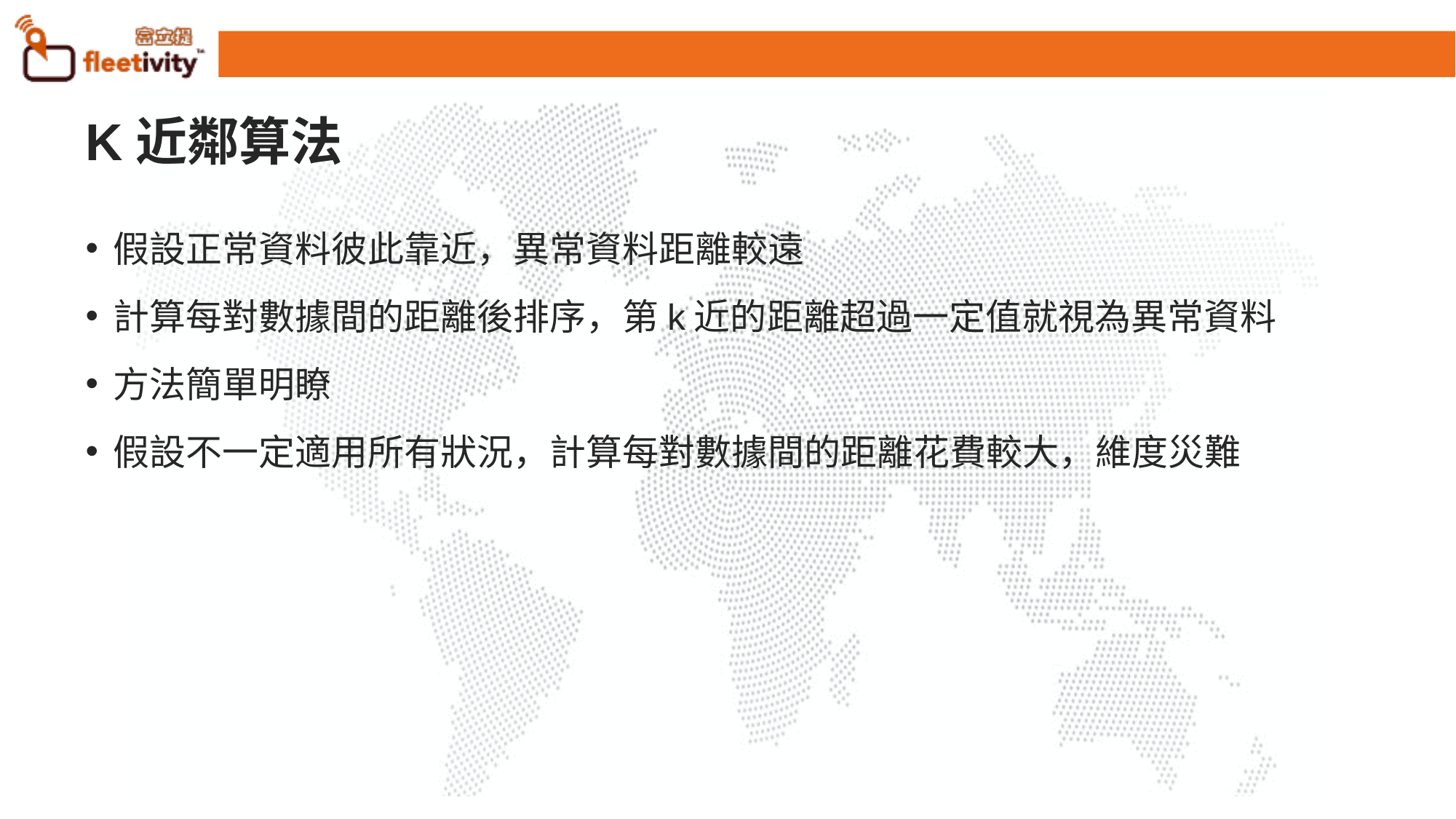

# K近鄰算法
假設正常資料彼此靠近，異常資料距離較遠
計算每對數據間的距離後排序，第k近的距離超過一定值就視為異常資料
方法簡單明瞭
假設不一定適用所有狀況，計算每對數據間的距離花費較大，維度災難